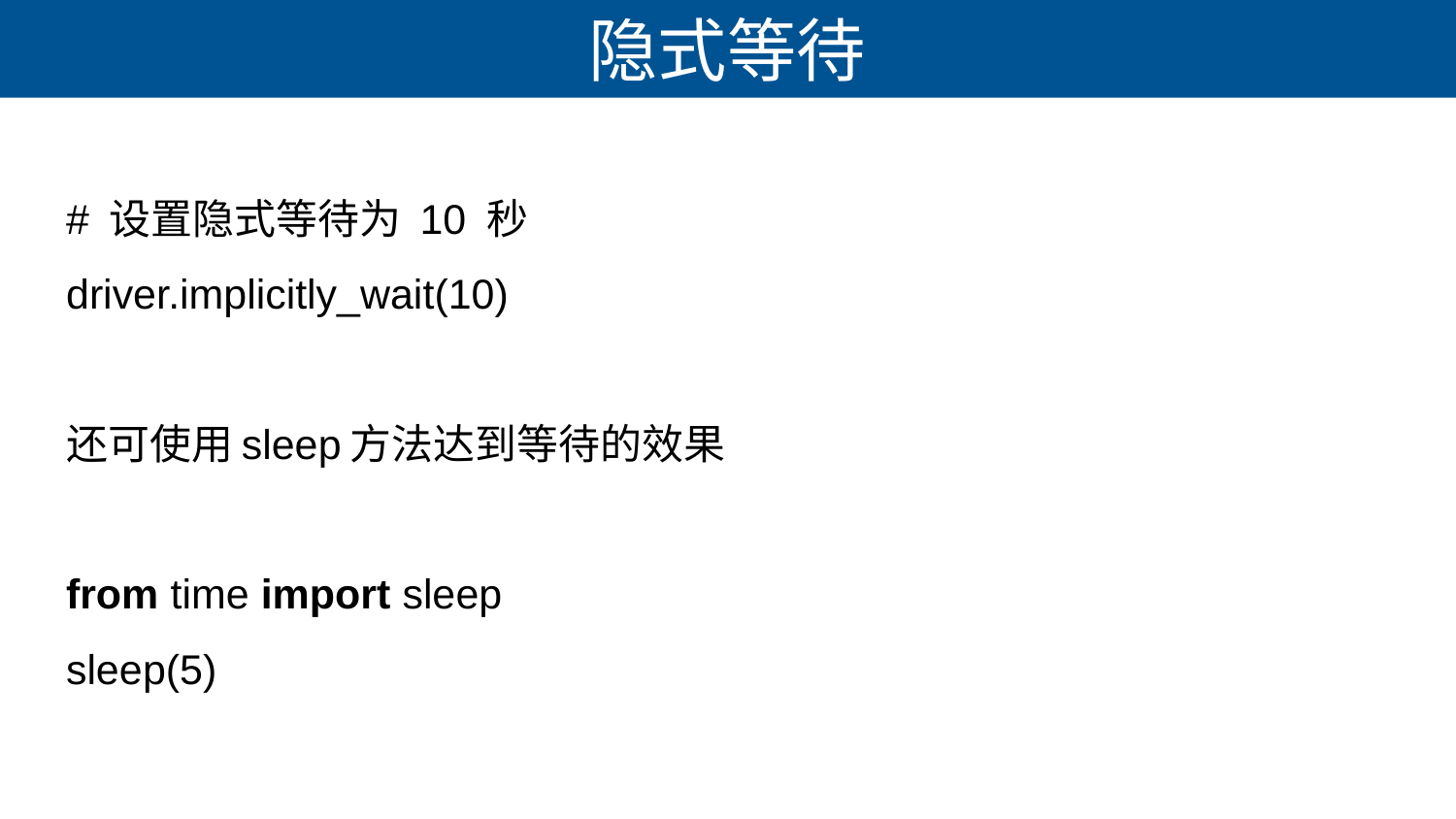

# 隐式等待
# 设置隐式等待为 10 秒
driver.implicitly_wait(10)

还可使用sleep方法达到等待的效果

from time import sleep
sleep(5)